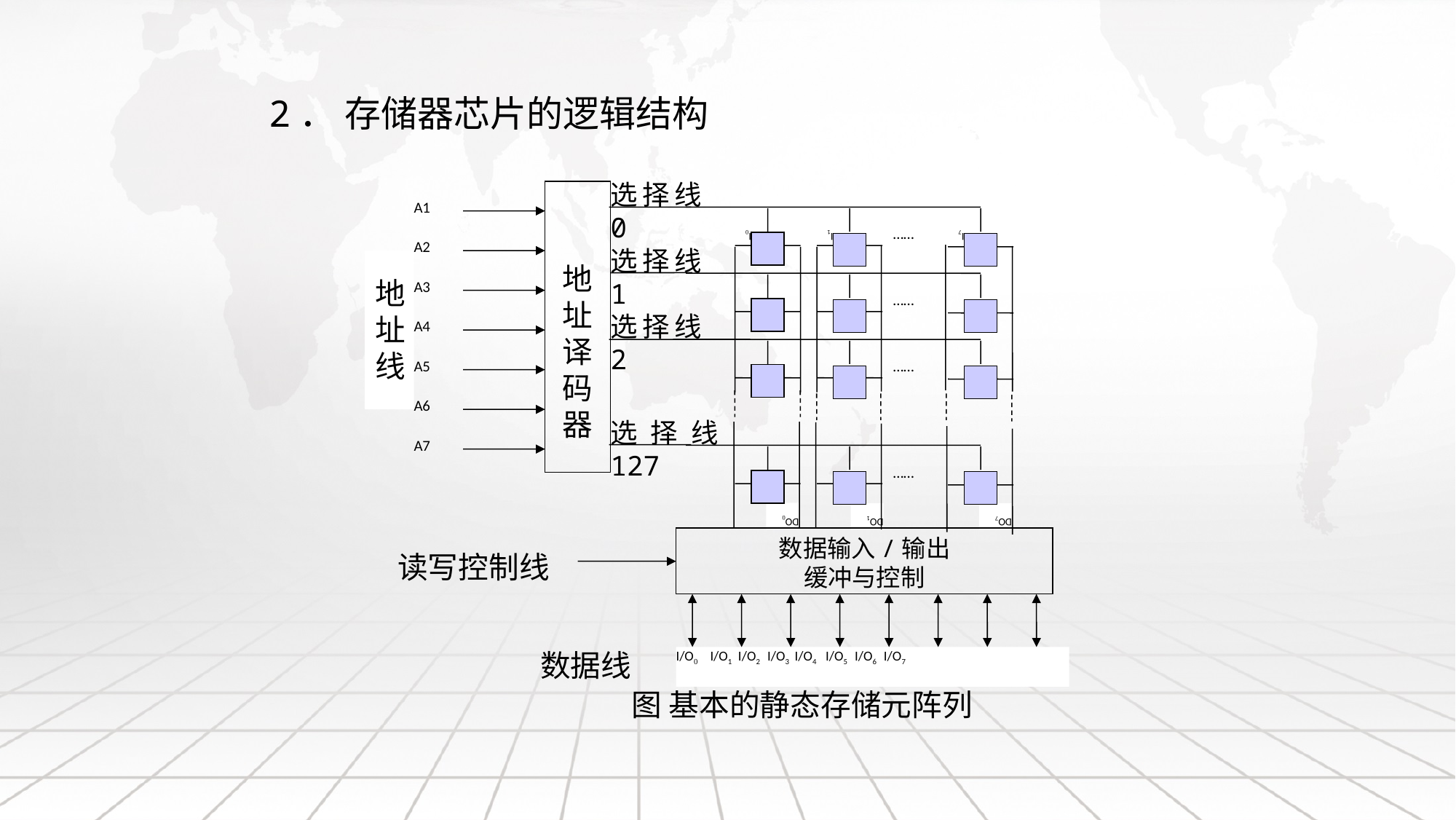

2． 存储器芯片的逻辑结构

选择线0

地
址
译
码
器
A1

A2

地址线

A3

A4

A5

A6

A7

……

……

……

……

数据输入/输出
缓冲与控制

I/O0    I/O1  I/O2    I/O3   I/O4     I/O5    I/O6    I/O7

读写控制线

数据线
选择线1
选择线2
选择线127

图 基本的静态存储元阵列
DI0
DI1
DI7
DO0
DO1
DO7